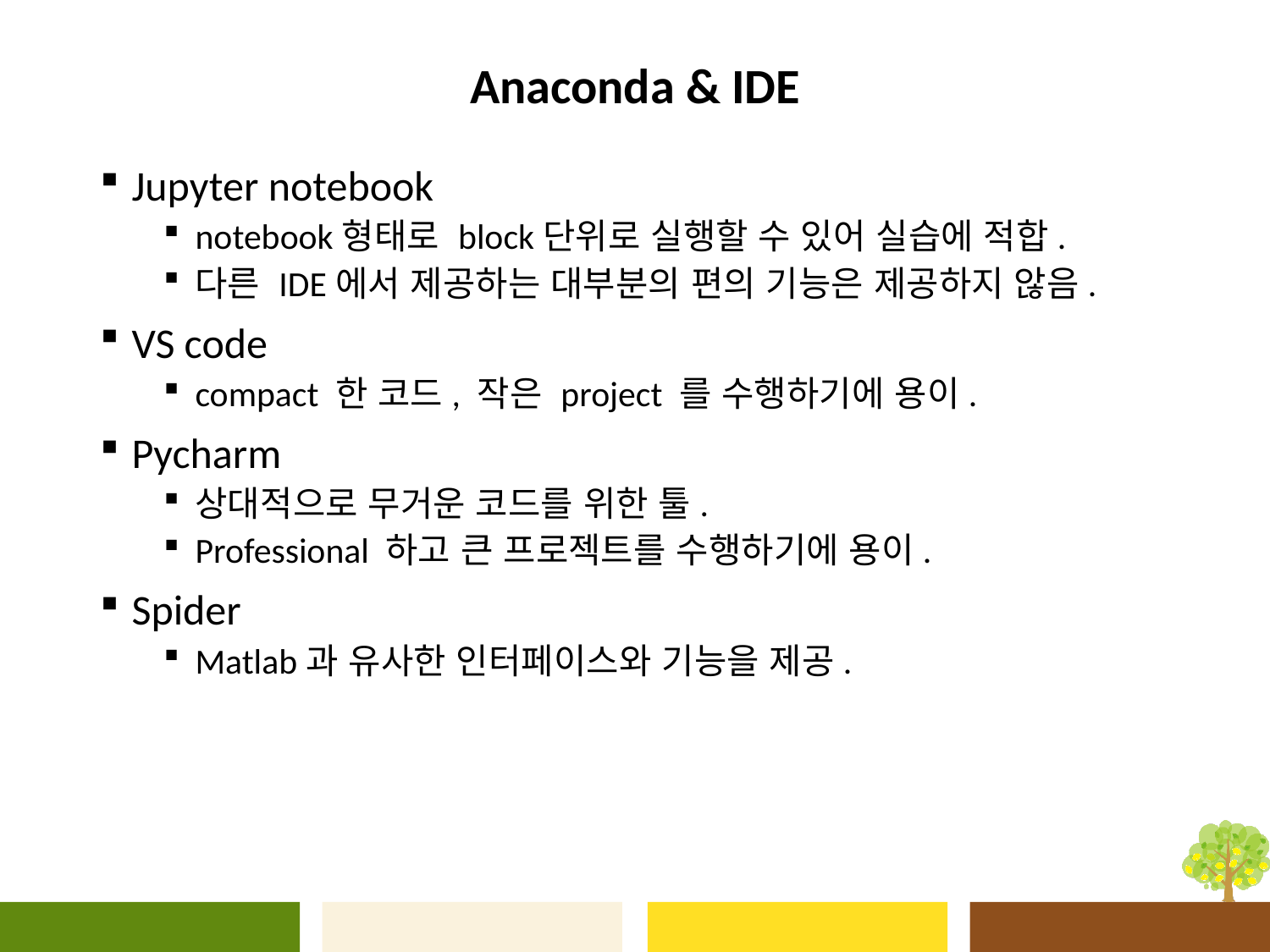

# Anaconda & IDE
Jupyter notebook
notebook형태로 block단위로 실행할 수 있어 실습에 적합.
다른 IDE에서 제공하는 대부분의 편의 기능은 제공하지 않음.
VS code
compact 한 코드, 작은 project 를 수행하기에 용이.
Pycharm
상대적으로 무거운 코드를 위한 툴.
Professional 하고 큰 프로젝트를 수행하기에 용이.
Spider
Matlab과 유사한 인터페이스와 기능을 제공.